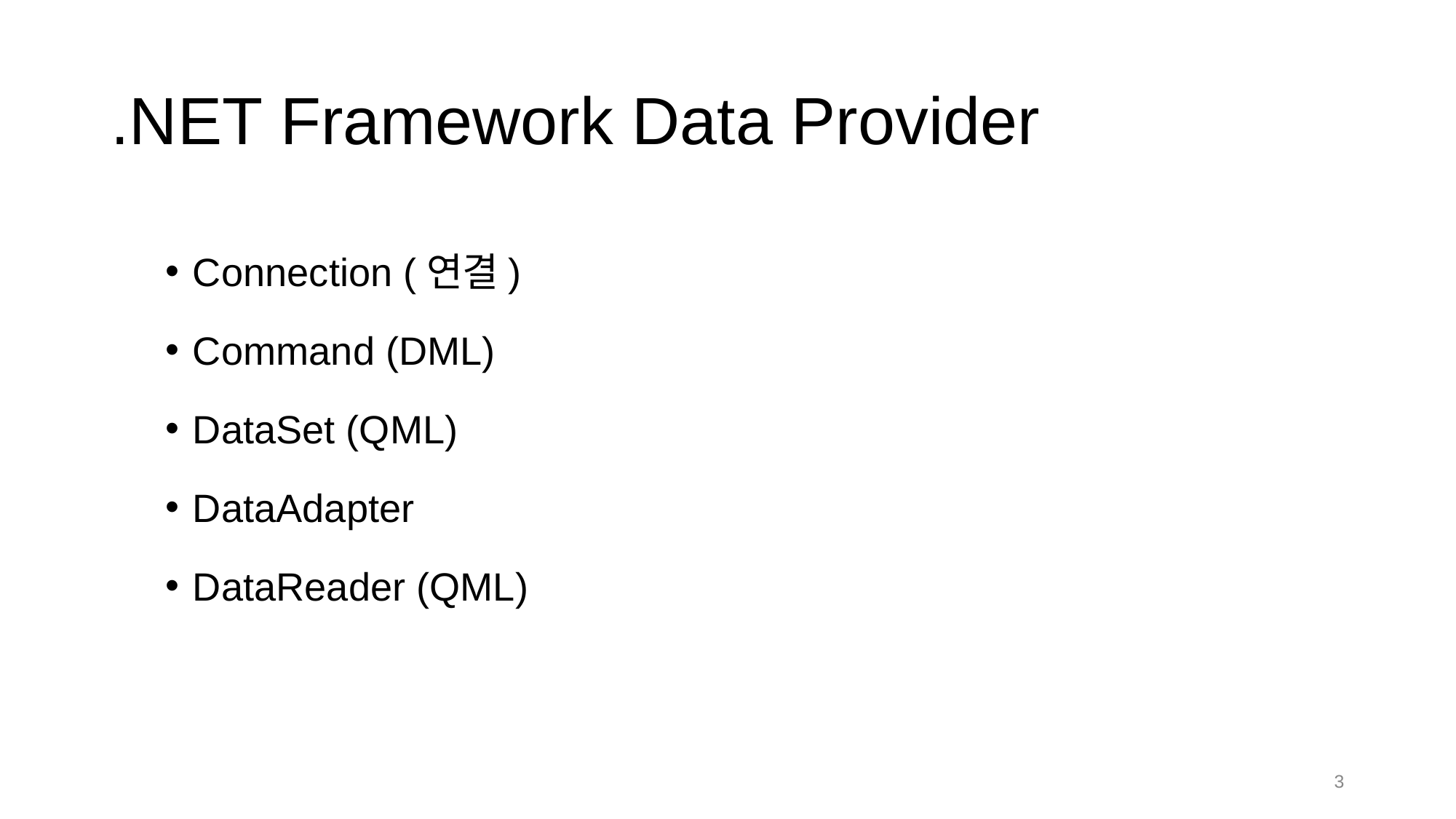

# .NET Framework Data Provider
Connection (연결)
Command (DML)
DataSet (QML)
DataAdapter
DataReader (QML)

3